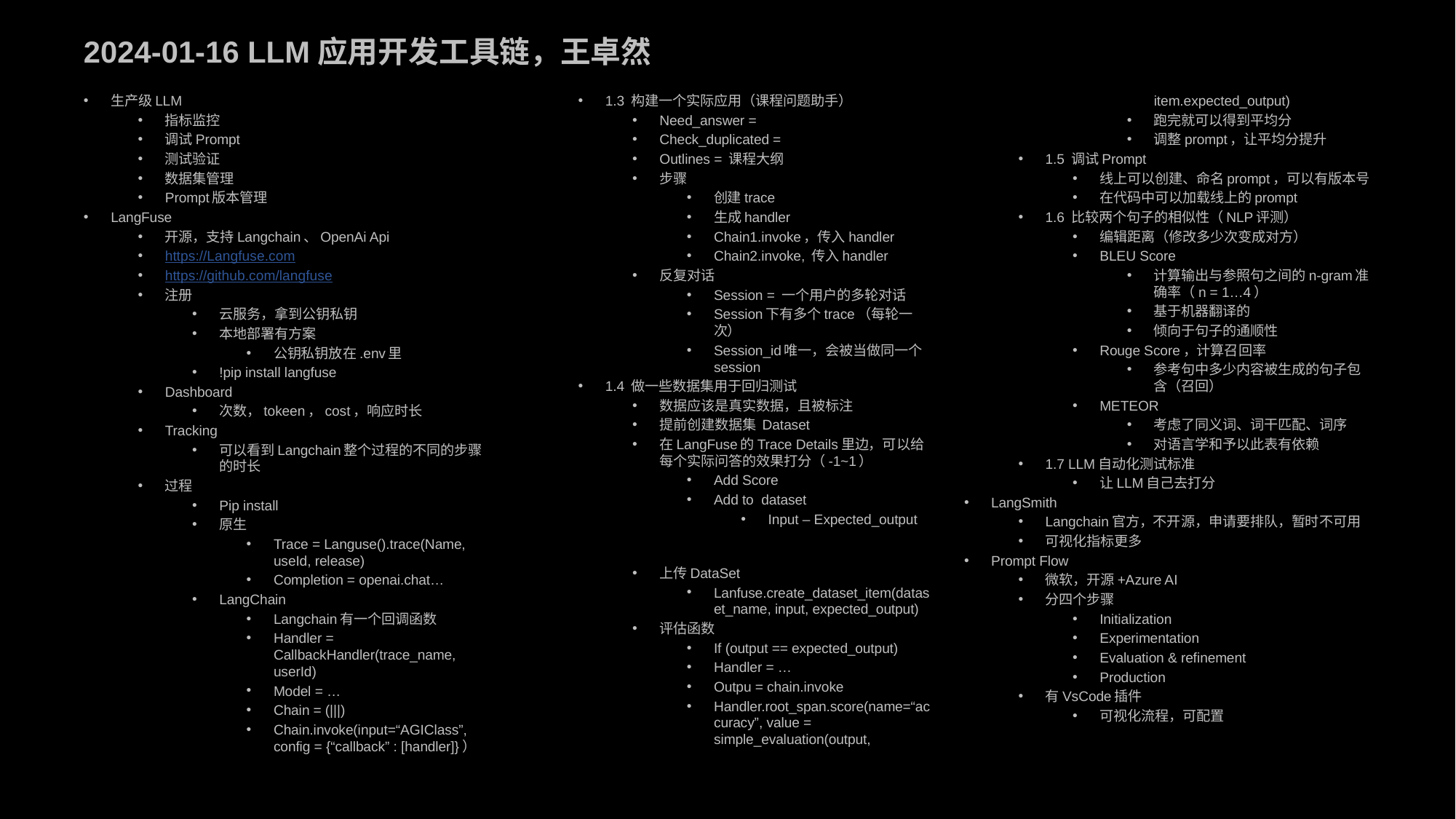

# 2024-01-16 LLM应用开发工具链，王卓然
生产级LLM
指标监控
调试Prompt
测试验证
数据集管理
Prompt版本管理
LangFuse
开源，支持Langchain、OpenAi Api
https://Langfuse.com
https://github.com/langfuse
注册
云服务，拿到公钥私钥
本地部署有方案
公钥私钥放在.env里
!pip install langfuse
Dashboard
次数，tokeen，cost，响应时长
Tracking
可以看到Langchain整个过程的不同的步骤的时长
过程
Pip install
原生
Trace = Languse().trace(Name, useId, release)
Completion = openai.chat…
LangChain
Langchain有一个回调函数
Handler = CallbackHandler(trace_name, userId)
Model = …
Chain = (|||)
Chain.invoke(input=“AGIClass”, config = {“callback” : [handler]}）
1.3 构建一个实际应用（课程问题助手）
Need_answer =
Check_duplicated =
Outlines = 课程大纲
步骤
创建trace
生成handler
Chain1.invoke，传入handler
Chain2.invoke, 传入handler
反复对话
Session = 一个用户的多轮对话
Session下有多个trace（每轮一次）
Session_id唯一，会被当做同一个session
1.4 做一些数据集用于回归测试
数据应该是真实数据，且被标注
提前创建数据集 Dataset
在LangFuse的Trace Details里边，可以给每个实际问答的效果打分（-1~1）
Add Score
Add to  dataset
Input – Expected_output

上传DataSet
Lanfuse.create_dataset_item(dataset_name, input, expected_output)
评估函数
If (output == expected_output)
Handler = …
Outpu = chain.invoke
Handler.root_span.score(name=“accuracy”, value = simple_evaluation(output, item.expected_output)
跑完就可以得到平均分
调整prompt，让平均分提升
1.5 调试Prompt
线上可以创建、命名prompt，可以有版本号
在代码中可以加载线上的prompt
1.6 比较两个句子的相似性（NLP评测）
编辑距离（修改多少次变成对方）
BLEU Score
计算输出与参照句之间的n-gram准确率（n = 1…4）
基于机器翻译的
倾向于句子的通顺性
Rouge Score，计算召回率
参考句中多少内容被生成的句子包含（召回）
METEOR
考虑了同义词、词干匹配、词序
对语言学和予以此表有依赖
1.7 LLM自动化测试标准
让LLM自己去打分
LangSmith
Langchain官方，不开源，申请要排队，暂时不可用
可视化指标更多
Prompt Flow
微软，开源+Azure AI
分四个步骤
Initialization
Experimentation
Evaluation & refinement
Production
有VsCode插件
可视化流程，可配置